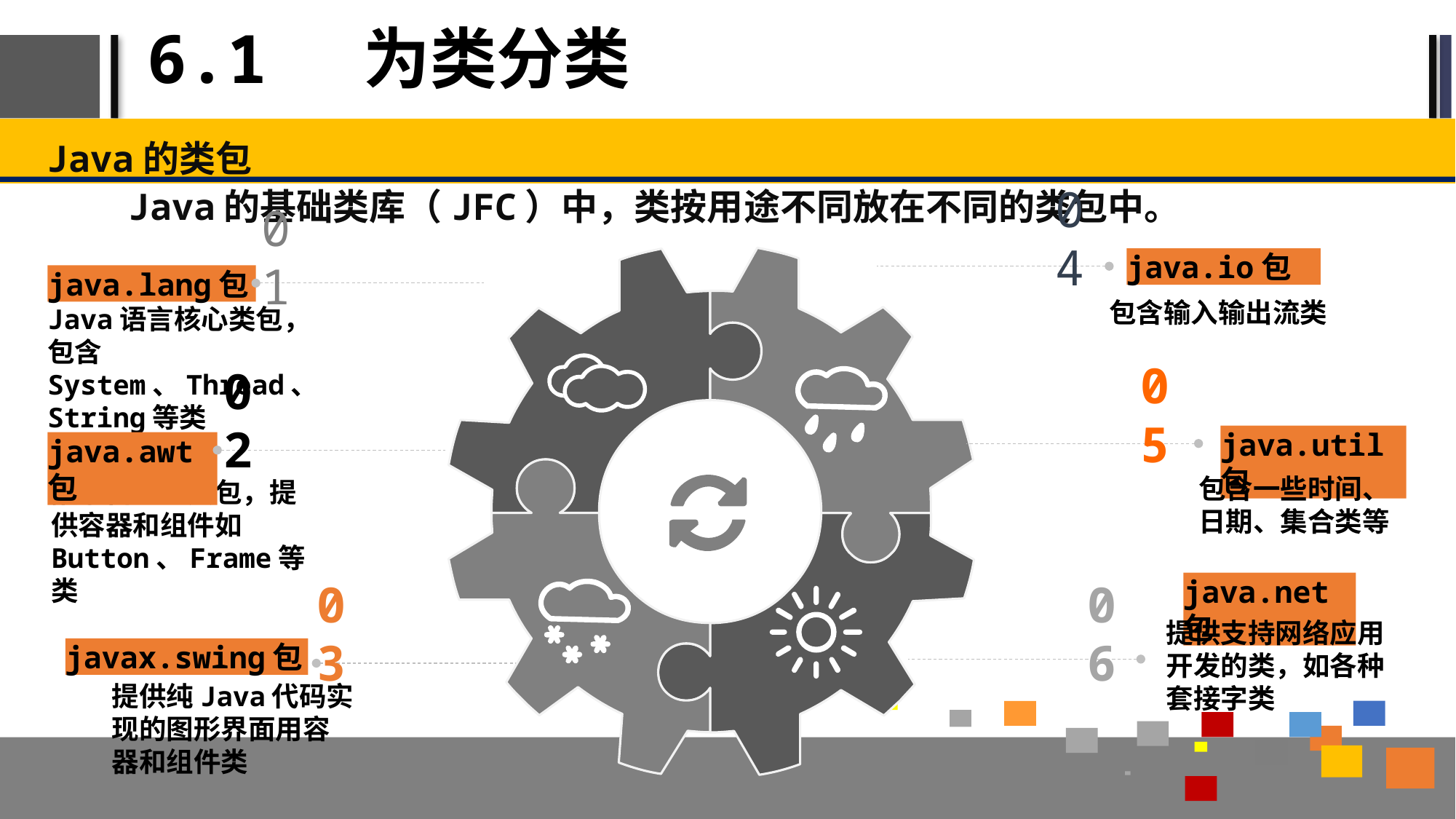

# 6.1  为类分类

Java的类包
Java的基础类库（JFC）中，类按用途不同放在不同的类包中。

04
01

java.io包

java.lang包

包含输入输出流类
Java语言核心类包，包含System、Thread、String等类
05
02
java.util包
java.awt包

包含一些时间、日期、集合类等

抽象窗口工具包，提供容器和组件如Button、Frame等类

java.net包
03
06
提供支持网络应用开发的类，如各种套接字类
javax.swing包

提供纯Java代码实现的图形界面用容器和组件类